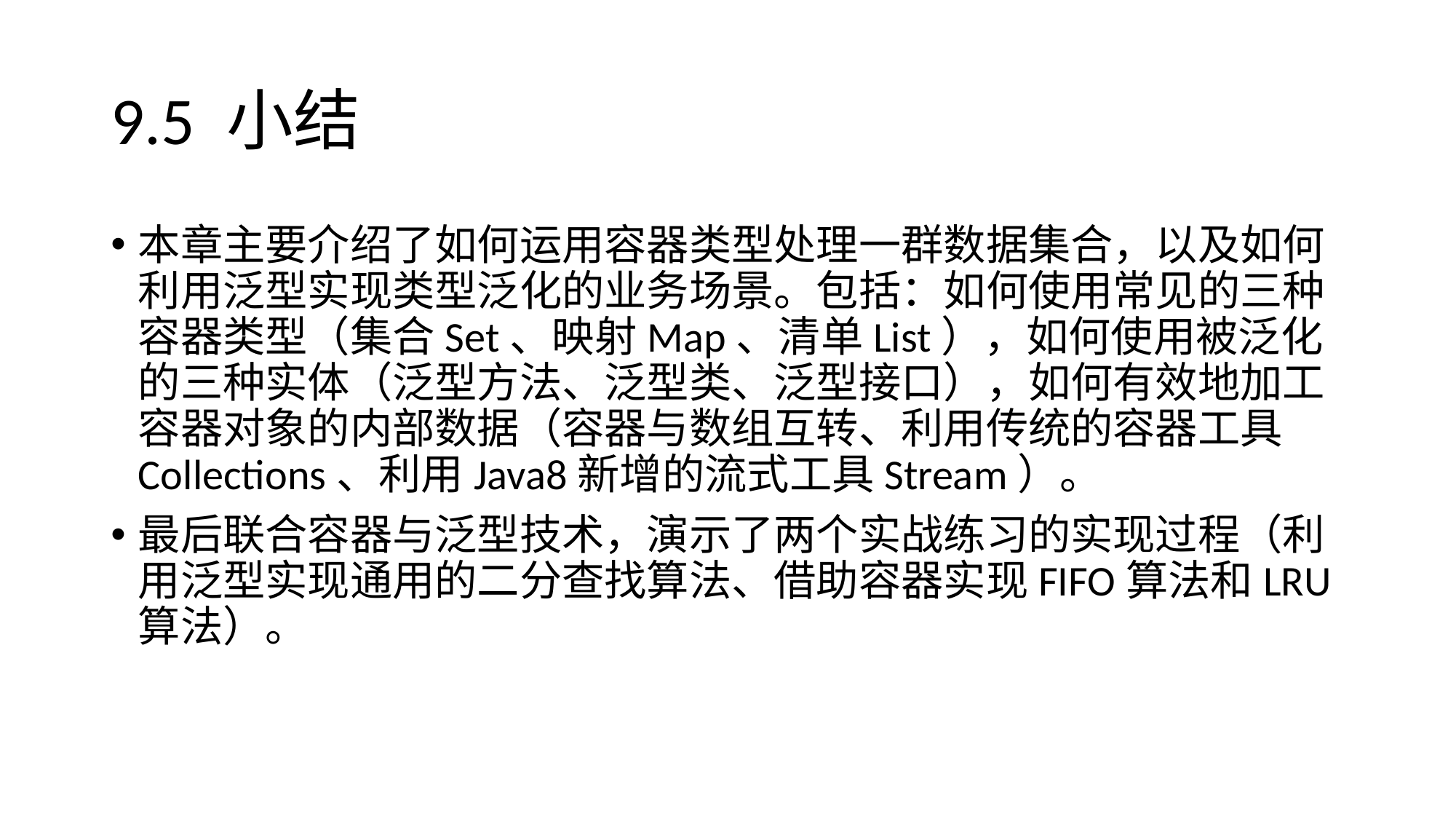

# 9.5 小结
本章主要介绍了如何运用容器类型处理一群数据集合，以及如何利用泛型实现类型泛化的业务场景。包括：如何使用常见的三种容器类型（集合Set、映射Map、清单List），如何使用被泛化的三种实体（泛型方法、泛型类、泛型接口），如何有效地加工容器对象的内部数据（容器与数组互转、利用传统的容器工具Collections、利用Java8新增的流式工具Stream）。
最后联合容器与泛型技术，演示了两个实战练习的实现过程（利用泛型实现通用的二分查找算法、借助容器实现FIFO算法和LRU算法）。